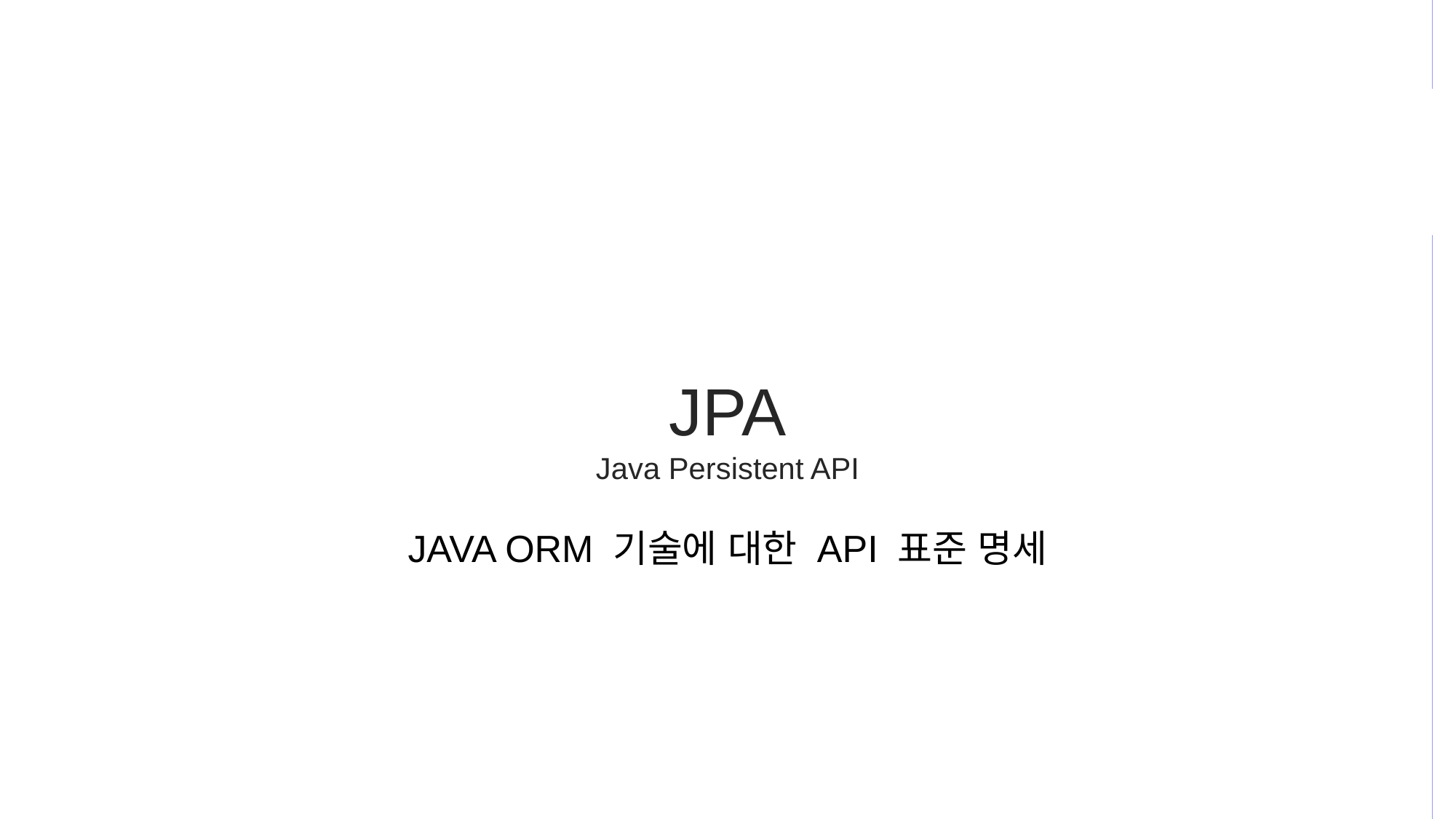

JPA
Java Persistent API
JAVA ORM 기술에 대한 API 표준 명세